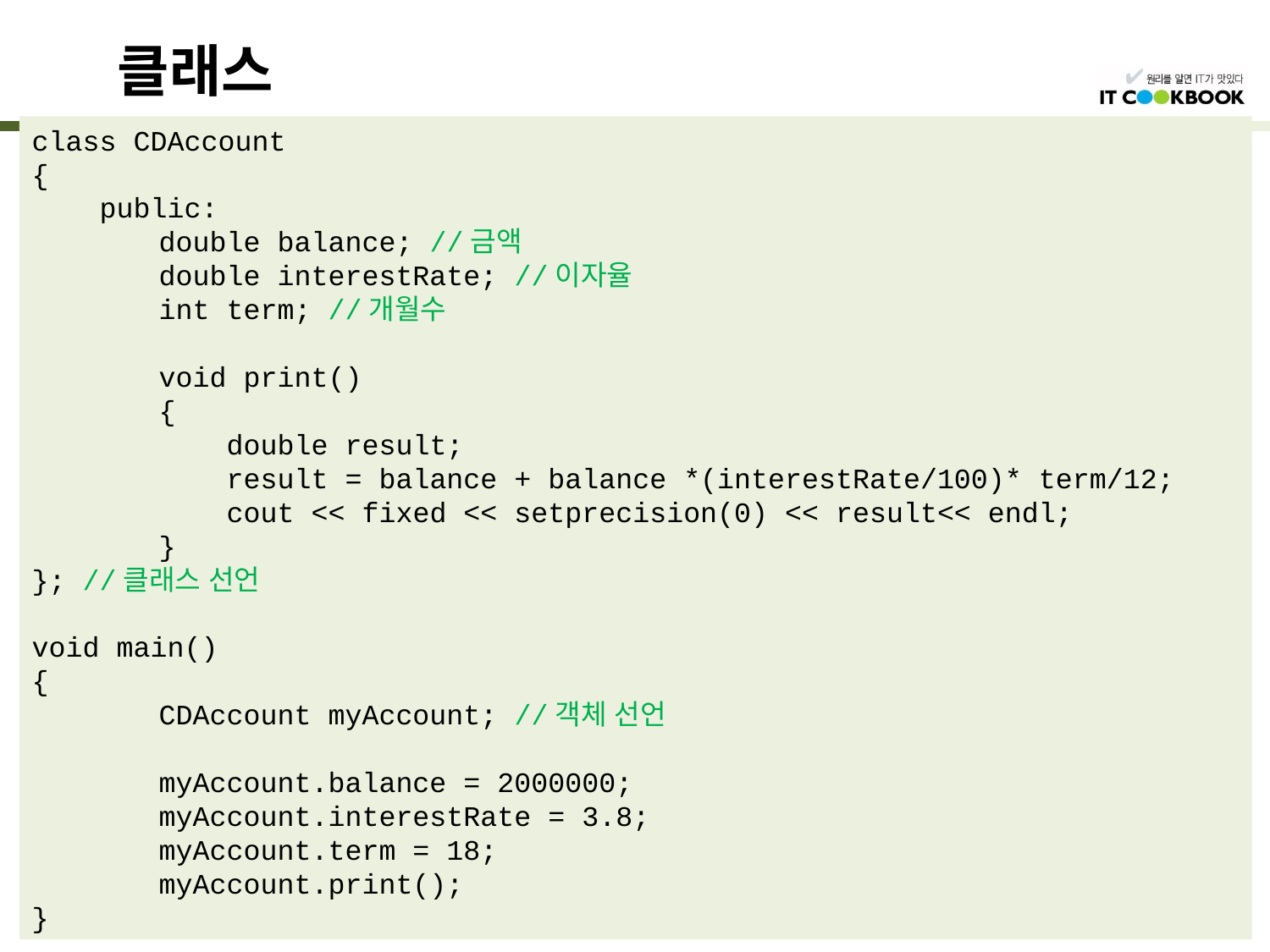

# 클래스
class CDAccount
{
    public:
	double balance; //금액
	double interestRate; //이자율
	int term; //개월수

	void print()
	{
	    double result;
	    result = balance + balance *(interestRate/100)* term/12;
	    cout << fixed << setprecision(0) << result<< endl;
	}
}; //클래스 선언

void main()
{
	CDAccount myAccount; //객체 선언

	myAccount.balance = 2000000;
	myAccount.interestRate = 3.8;
	myAccount.term = 18;
	myAccount.print();
}

9